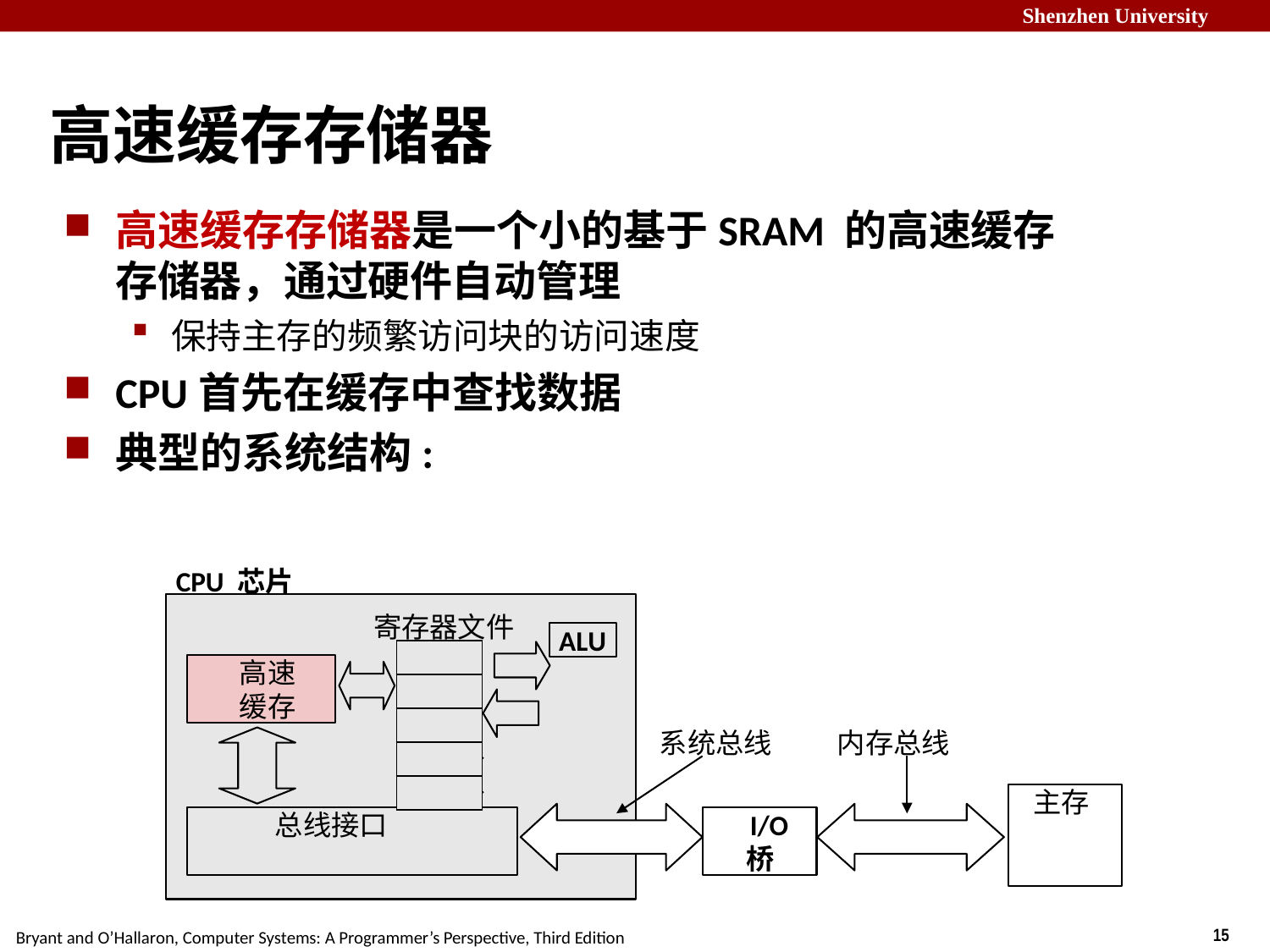

# 高速缓存存储器
高速缓存存储器是一个小的基于SRAM 的高速缓存存储器，通过硬件自动管理
保持主存的频繁访问块的访问速度
CPU首先在缓存中查找数据
典型的系统结构:
CPU 芯片

寄存器文件
ALU
|  |
| --- |
|  |
|  |
|  |
|  |

高速
缓存

内存总线
系统总线

主存

总线接口

I/O 桥